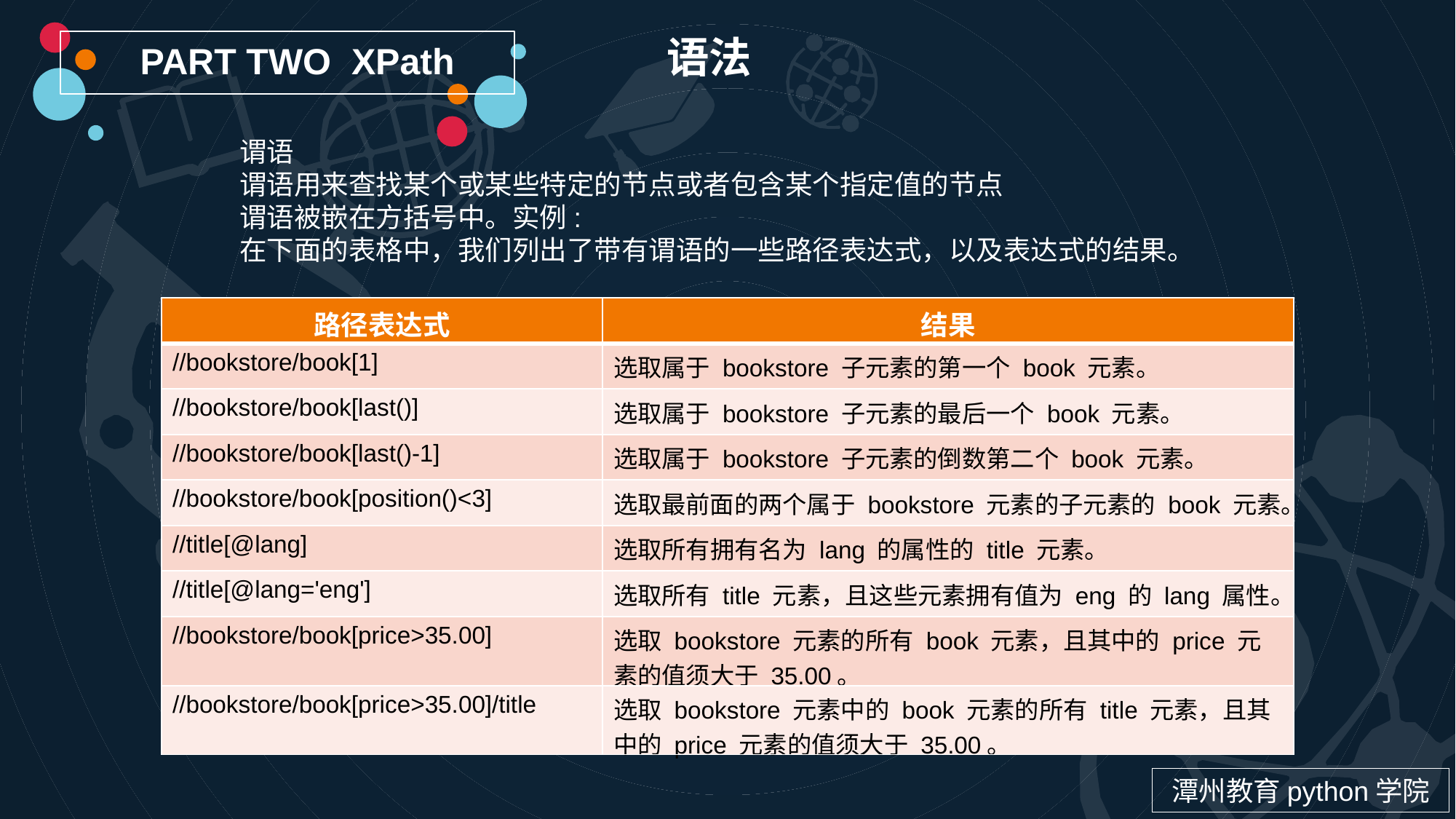

PART TWO  XPath
语法
谓语
谓语用来查找某个或某些特定的节点或者包含某个指定值的节点
谓语被嵌在方括号中。实例:
在下面的表格中，我们列出了带有谓语的一些路径表达式，以及表达式的结果。
| 路径表达式 | 结果 |
| --- | --- |
| //bookstore/book[1] | 选取属于 bookstore 子元素的第一个 book 元素。 |
| //bookstore/book[last()] | 选取属于 bookstore 子元素的最后一个 book 元素。 |
| //bookstore/book[last()-1] | 选取属于 bookstore 子元素的倒数第二个 book 元素。 |
| //bookstore/book[position()<3] | 选取最前面的两个属于 bookstore 元素的子元素的 book 元素。 |
| //title[@lang] | 选取所有拥有名为 lang 的属性的 title 元素。 |
| //title[@lang='eng'] | 选取所有 title 元素，且这些元素拥有值为 eng 的 lang 属性。 |
| //bookstore/book[price>35.00] | 选取 bookstore 元素的所有 book 元素，且其中的 price 元素的值须大于 35.00。 |
| //bookstore/book[price>35.00]/title | 选取 bookstore 元素中的 book 元素的所有 title 元素，且其中的 price 元素的值须大于 35.00。 |
潭州教育python学院